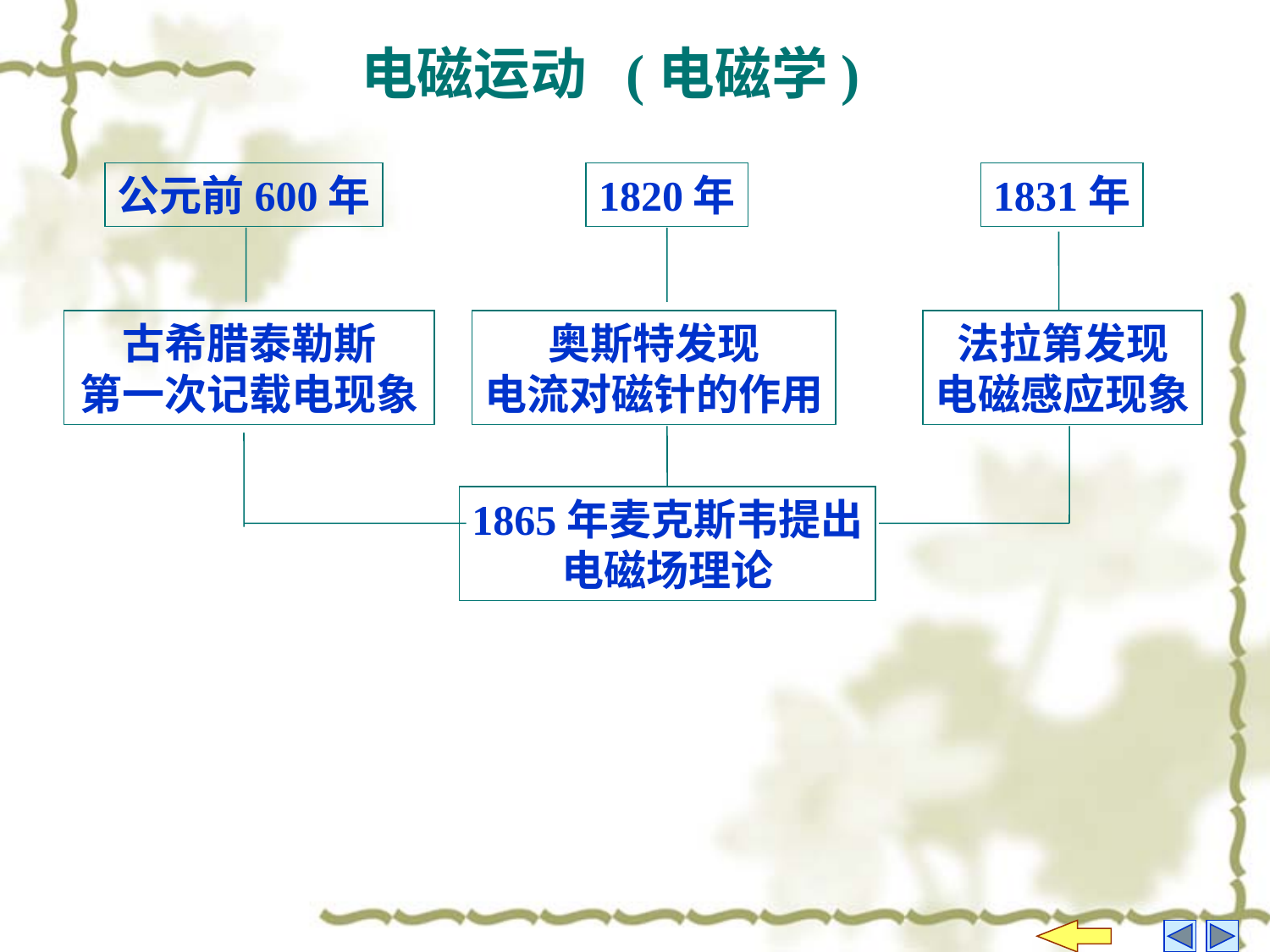

电磁运动  (电磁学)
公元前600年
1820年
1831年

古希腊泰勒斯
第一次记载电现象
奥斯特发现
电流对磁针的作用
法拉第发现
电磁感应现象

1865年麦克斯韦提出
电磁场理论